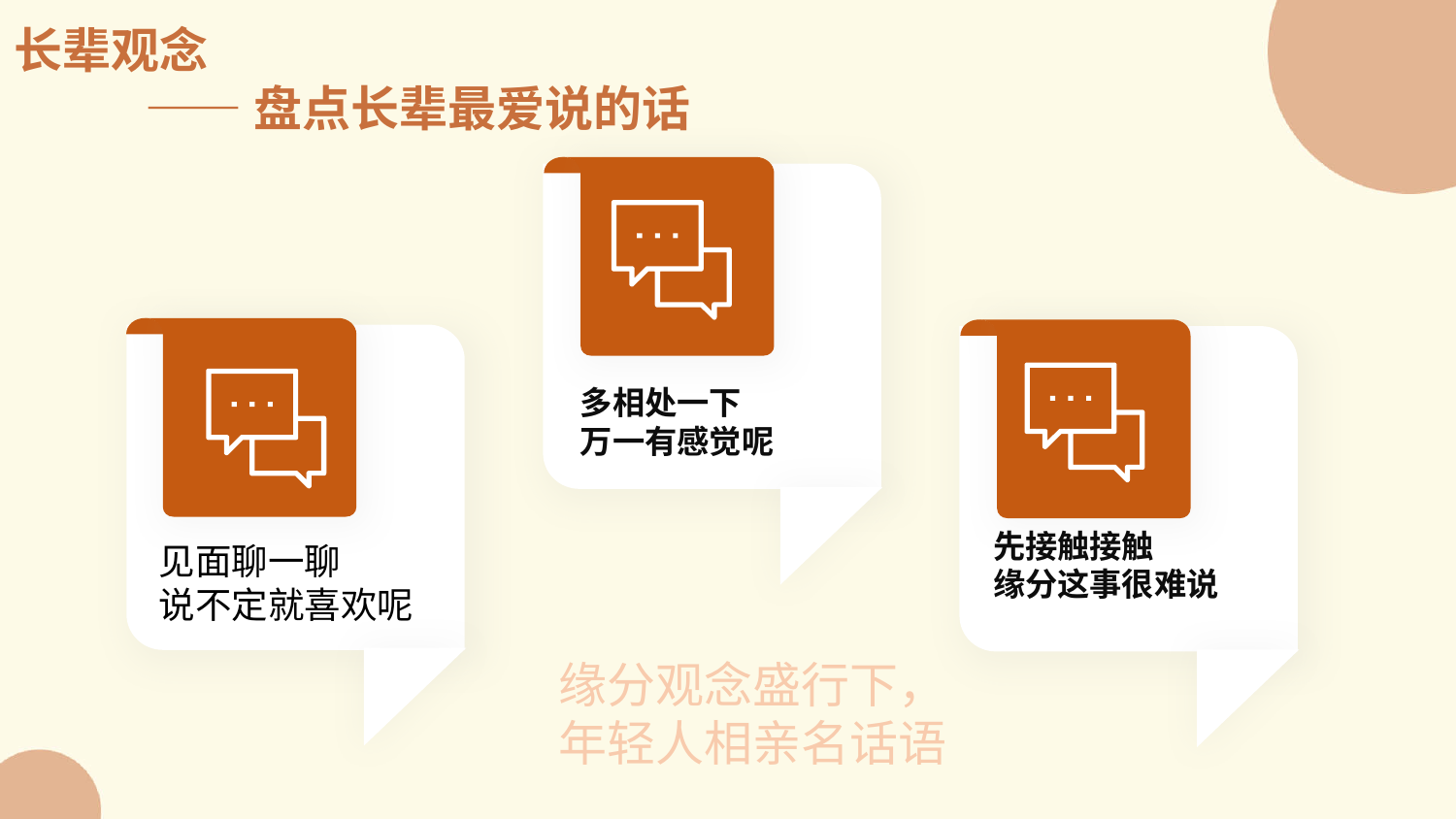

长辈观念
            ——盘点长辈最爱说的话

多相处一下
万一有感觉呢
先接触接触
缘分这事很难说
见面聊一聊
说不定就喜欢呢
缘分观念盛行下，
年轻人相亲名话语